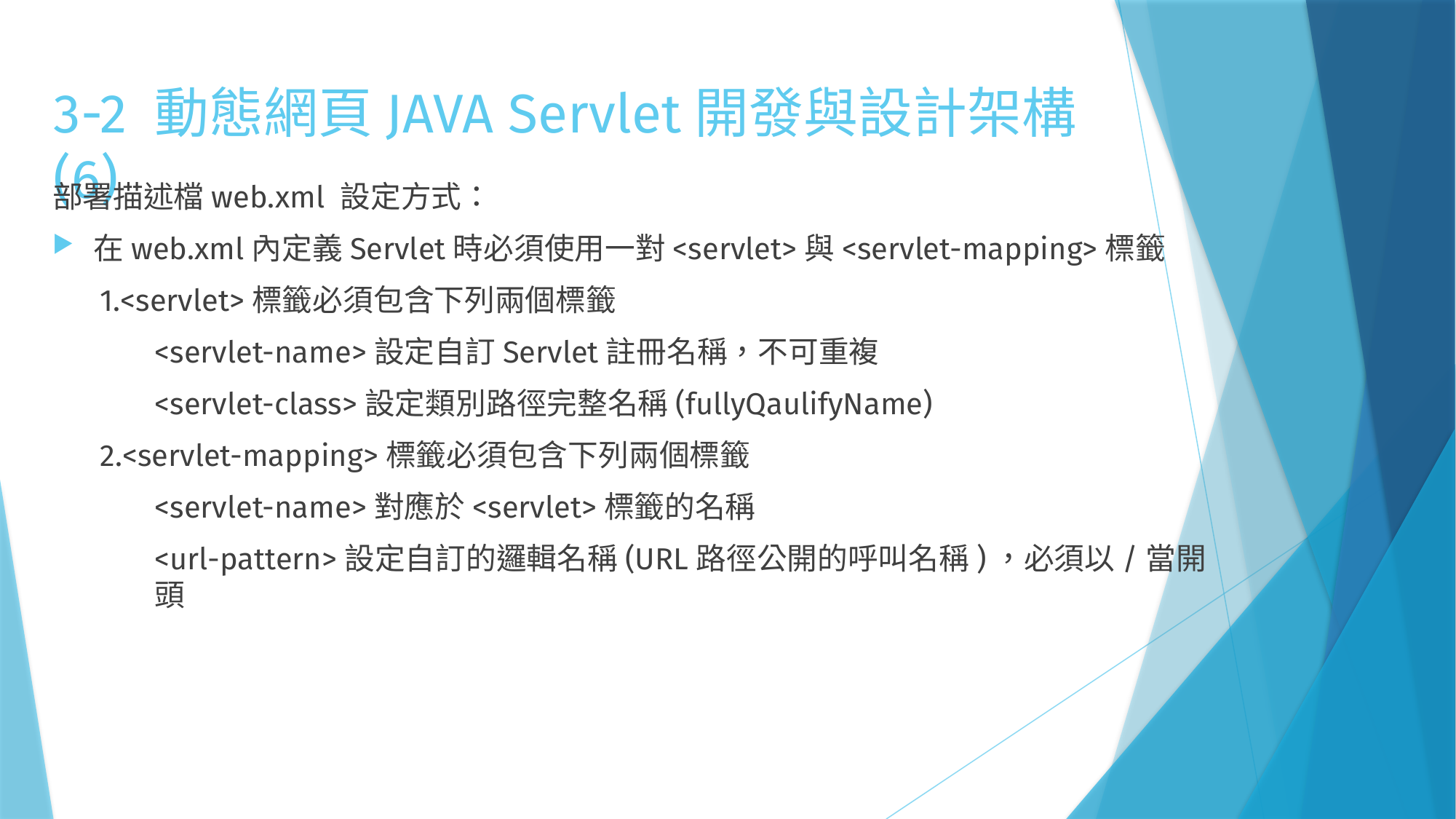

# 3-2 動態網頁JAVA Servlet開發與設計架構(6)
部署描述檔web.xml 設定方式：
在web.xml內定義Servlet時必須使用一對<servlet>與<servlet-mapping>標籤
1.<servlet>標籤必須包含下列兩個標籤
<servlet-name>設定自訂Servlet註冊名稱，不可重複
<servlet-class>設定類別路徑完整名稱(fullyQaulifyName)
2.<servlet-mapping>標籤必須包含下列兩個標籤
<servlet-name>對應於<servlet>標籤的名稱
<url-pattern>設定自訂的邏輯名稱(URL路徑公開的呼叫名稱)，必須以/當開頭